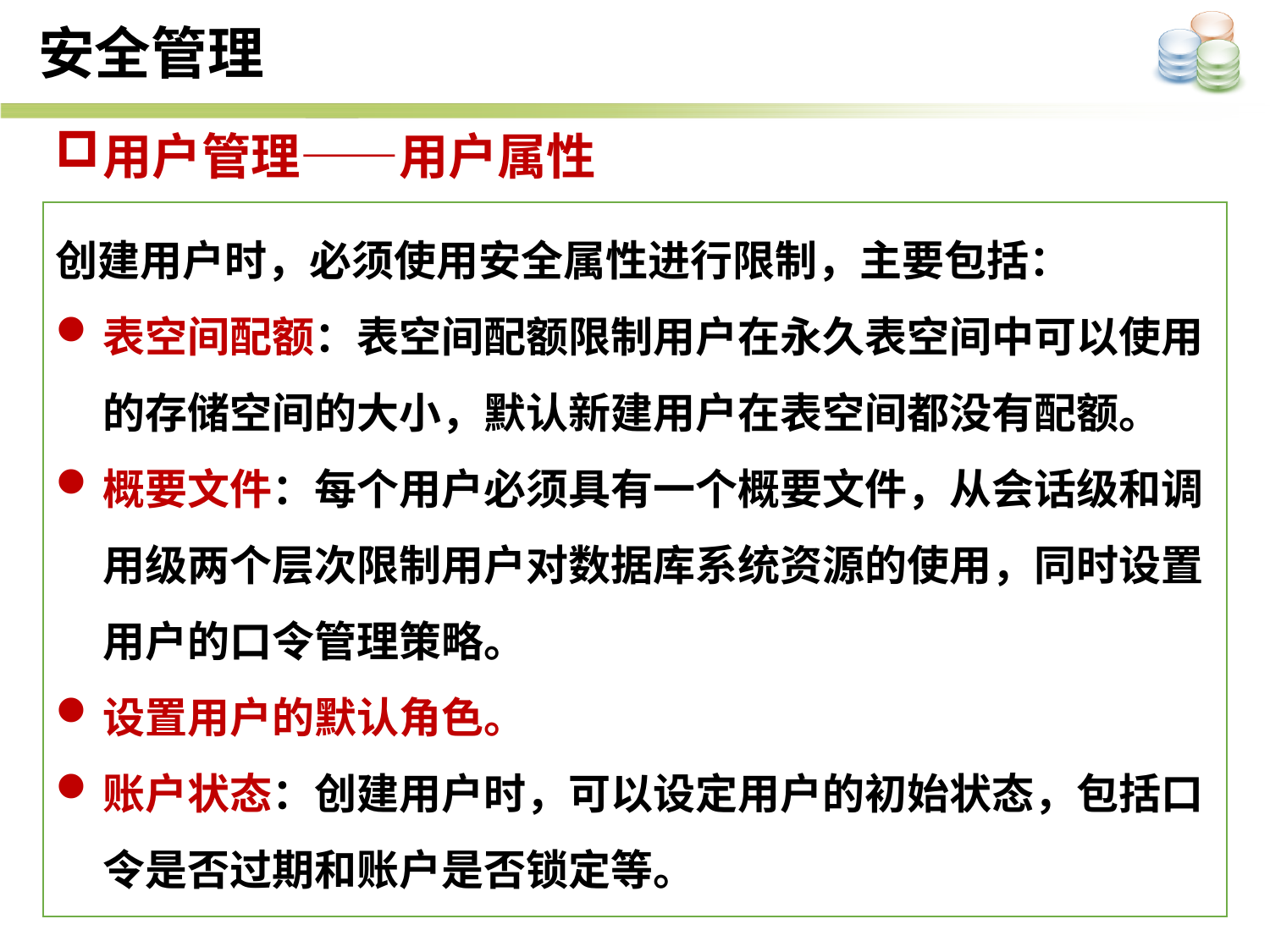

安全管理
用户管理——用户属性
创建用户时，必须使用安全属性进行限制，主要包括：
表空间配额：表空间配额限制用户在永久表空间中可以使用的存储空间的大小，默认新建用户在表空间都没有配额。
概要文件：每个用户必须具有一个概要文件，从会话级和调用级两个层次限制用户对数据库系统资源的使用，同时设置用户的口令管理策略。
设置用户的默认角色。
账户状态：创建用户时，可以设定用户的初始状态，包括口令是否过期和账户是否锁定等。
11